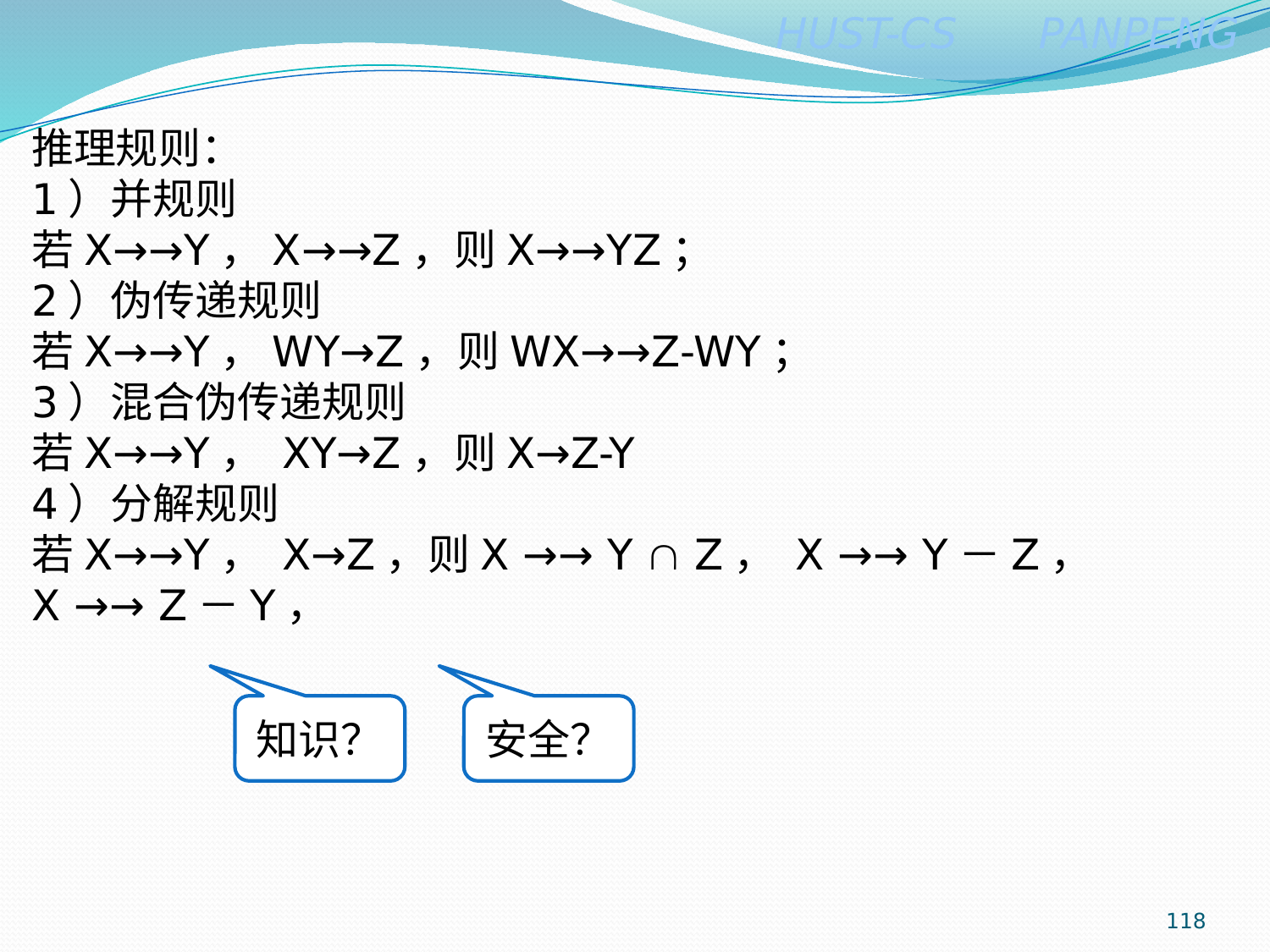

推理规则：
1）并规则
若X→→Y，X→→Z，则X→→YZ；
2）伪传递规则
若X→→Y，WY→Z，则WX→→Z-WY；
3）混合伪传递规则
若X→→Y， XY→Z，则X→Z-Y
4）分解规则
若X→→Y， X→Z，则X →→ Y ∩ Z， X →→ Y－Z，
X →→ Z－Y，
知识？
安全？
118